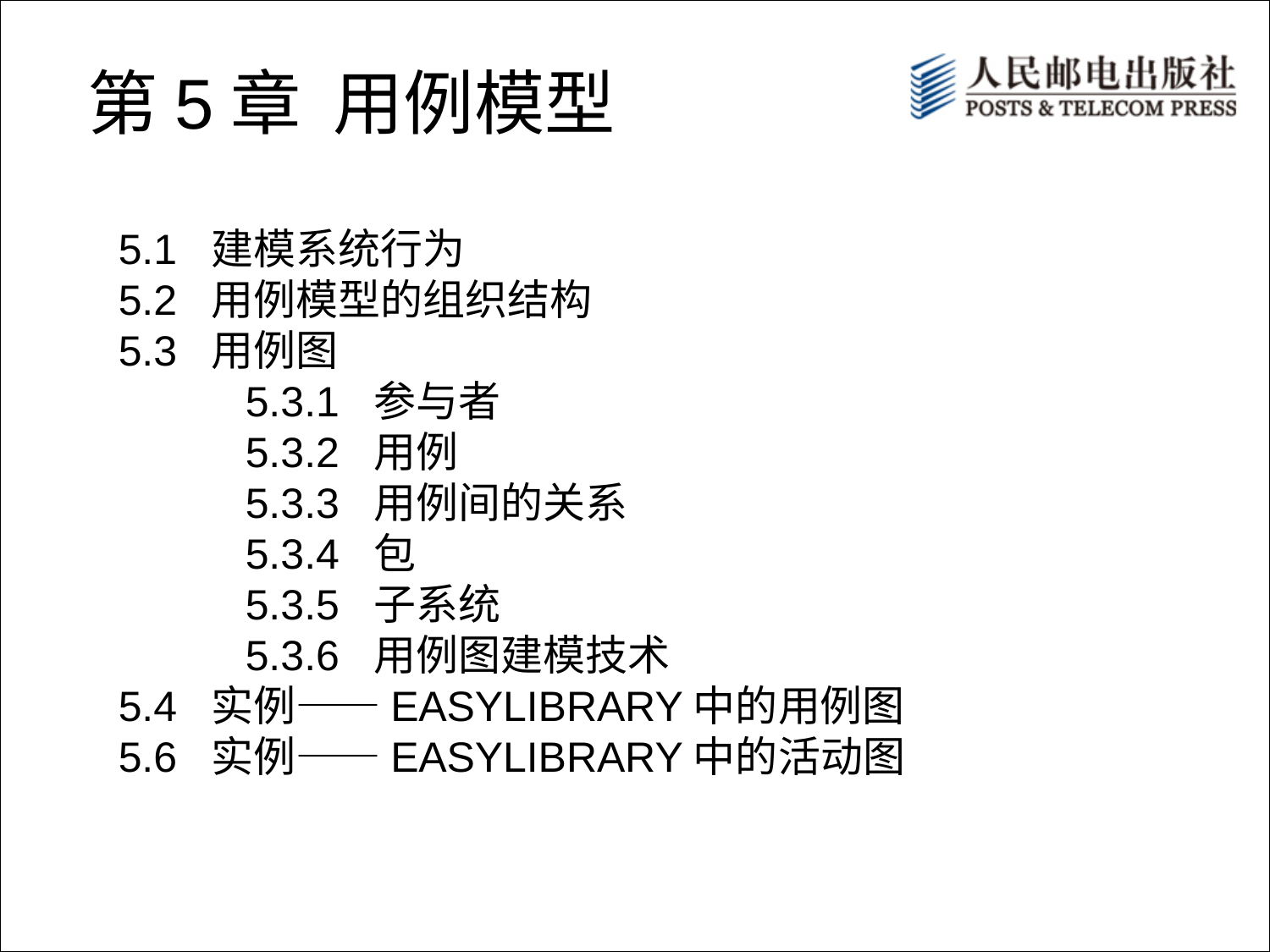

第5章  用例模型
5.1  建模系统行为
5.2  用例模型的组织结构
5.3  用例图
	5.3.1  参与者
	5.3.2  用例
	5.3.3  用例间的关系
	5.3.4  包
	5.3.5  子系统
	5.3.6  用例图建模技术
5.4  实例——EASYLIBRARY中的用例图
5.6  实例——EASYLIBRARY中的活动图